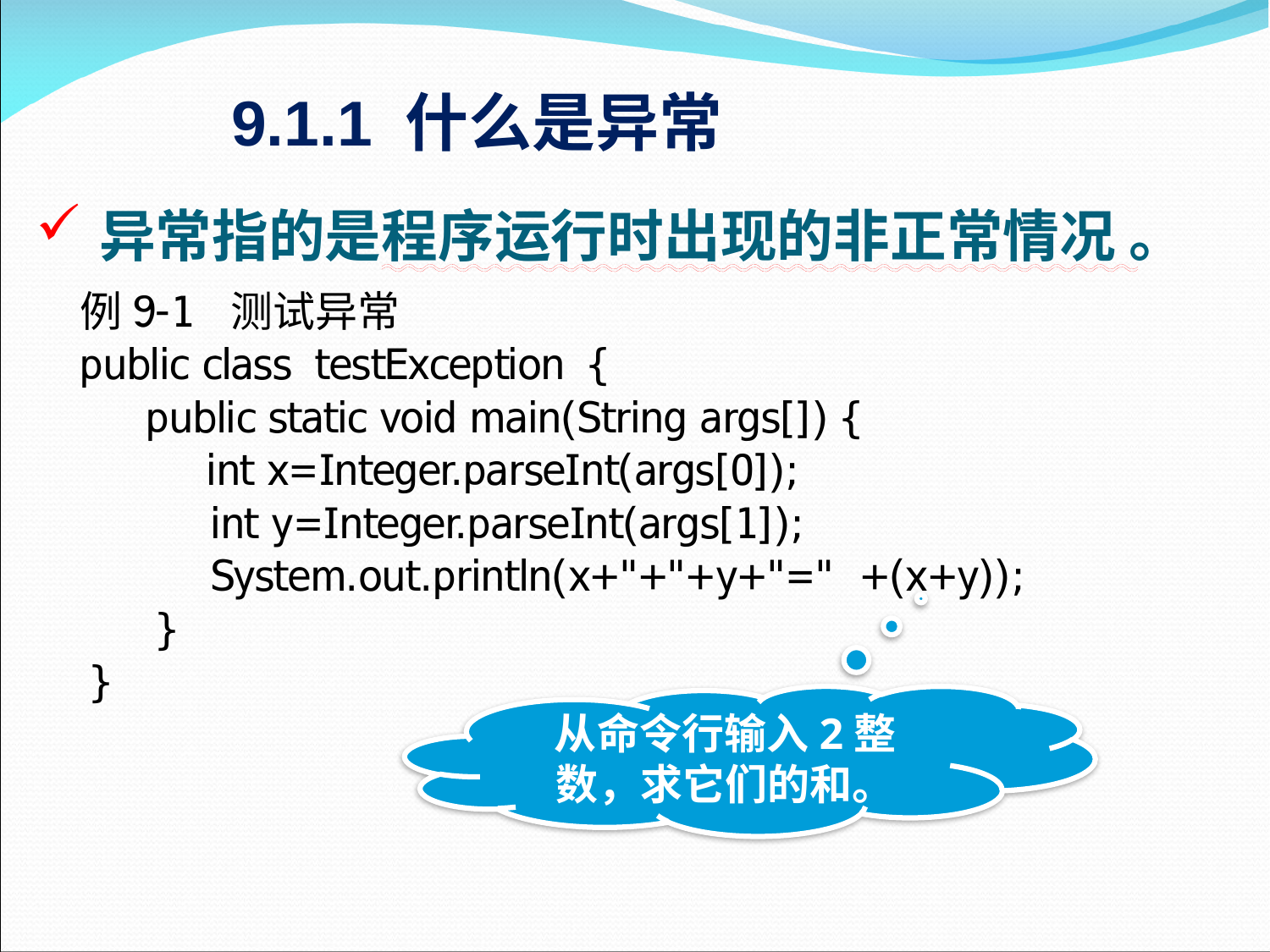

9.1.1 什么是异常
# 异常指的是程序运行时出现的非正常情况 。
例9-1  测试异常
public class  testException  {
      public static void main(String args[]) {
            int x=Integer.parseInt(args[0]);
          int y=Integer.parseInt(args[1]);
          System.out.println(x+"+"+y+"="  +(x+y));
       }
 }
从命令行输入2整数，求它们的和。